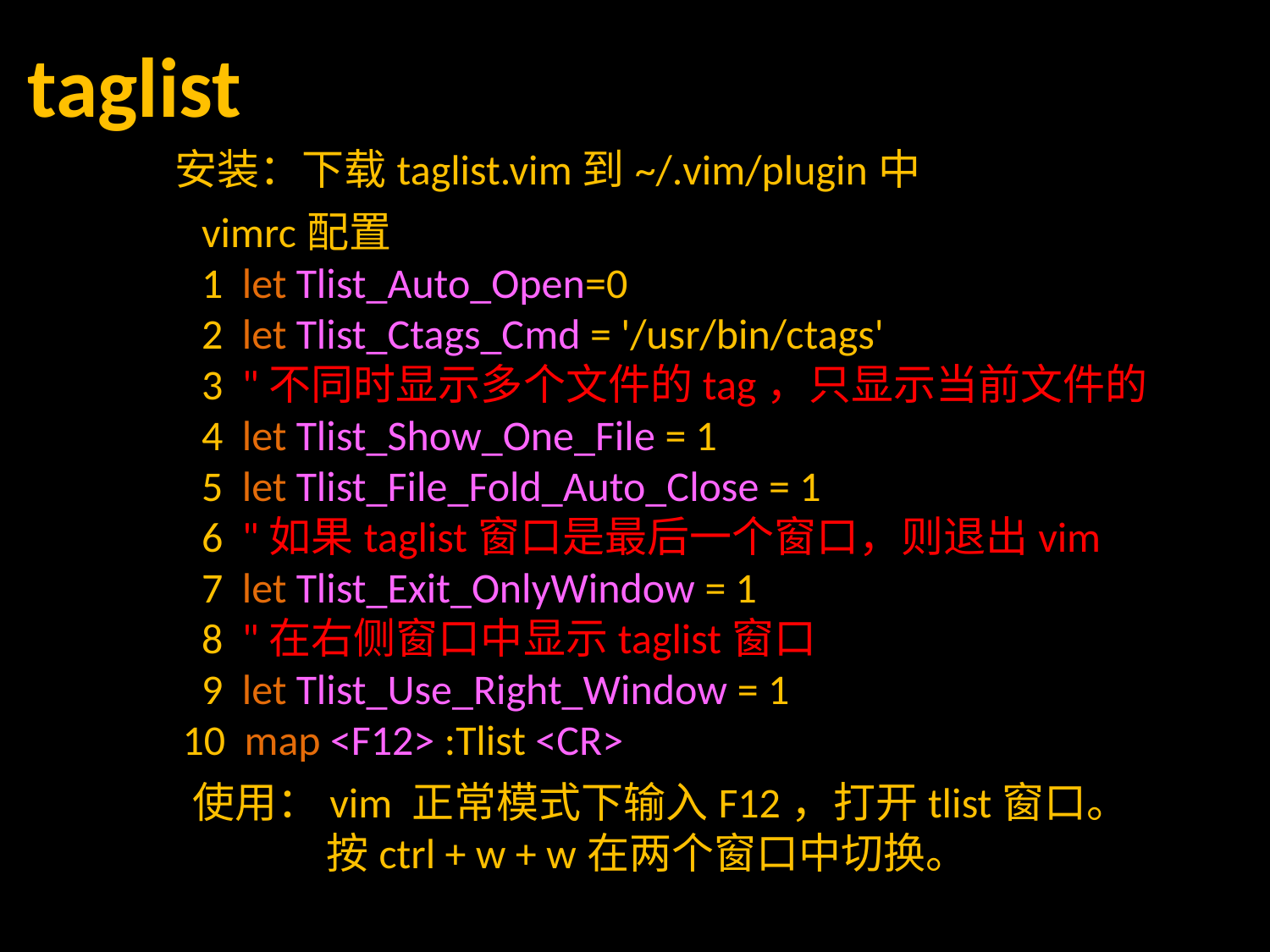

taglist
安装：下载taglist.vim到~/.vim/plugin中
  vimrc配置
  1  let Tlist_Auto_Open=0
  2  let Tlist_Ctags_Cmd = '/usr/bin/ctags'
  3  "不同时显示多个文件的tag，只显示当前文件的
  4  let Tlist_Show_One_File = 1
  5  let Tlist_File_Fold_Auto_Close = 1
  6  "如果taglist窗口是最后一个窗口，则退出vim
  7  let Tlist_Exit_OnlyWindow = 1
  8  "在右侧窗口中显示taglist窗口
  9  let Tlist_Use_Right_Window = 1
10  map <F12> :Tlist <CR>
使用：vim 正常模式下输入F12，打开tlist窗口。
             按ctrl + w + w在两个窗口中切换。